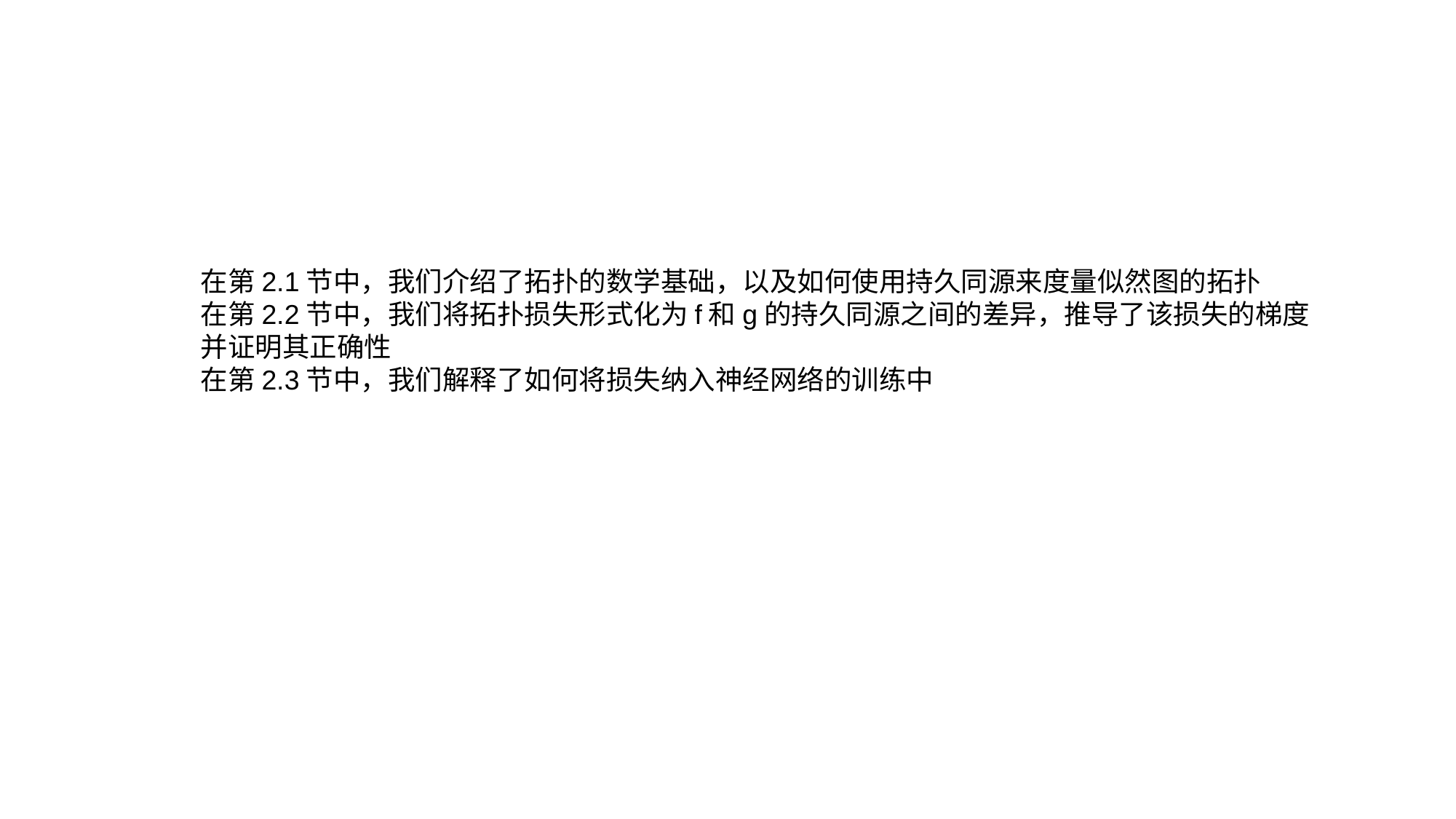

在第2.1节中，我们介绍了拓扑的数学基础，以及如何使用持久同源来度量似然图的拓扑
在第2.2节中，我们将拓扑损失形式化为f和g的持久同源之间的差异，推导了该损失的梯度并证明其正确性
在第2.3节中，我们解释了如何将损失纳入神经网络的训练中